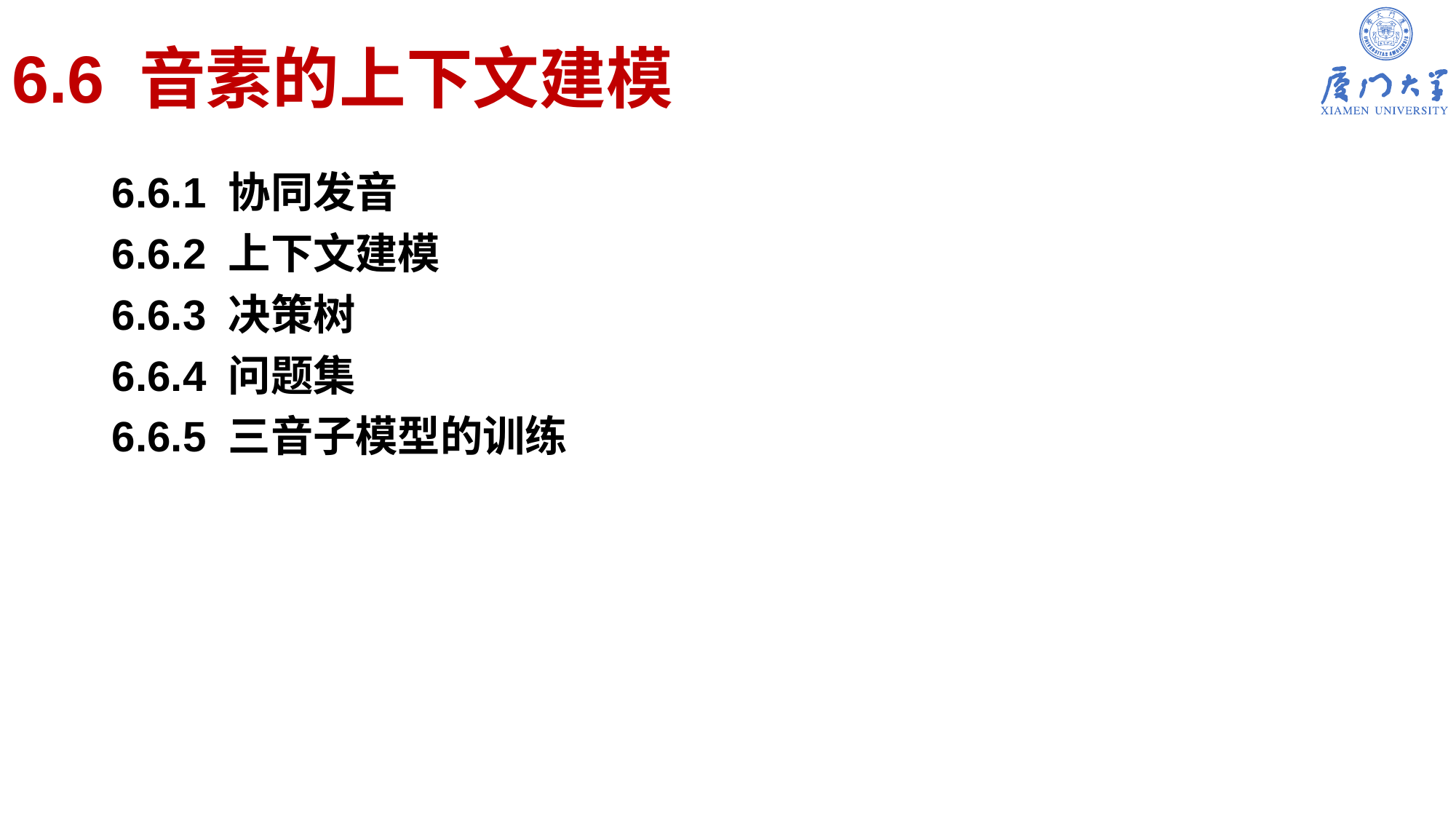

# 6.6 音素的上下文建模
6.6.1 协同发音
6.6.2 上下文建模
6.6.3 决策树
6.6.4 问题集
6.6.5 三音子模型的训练